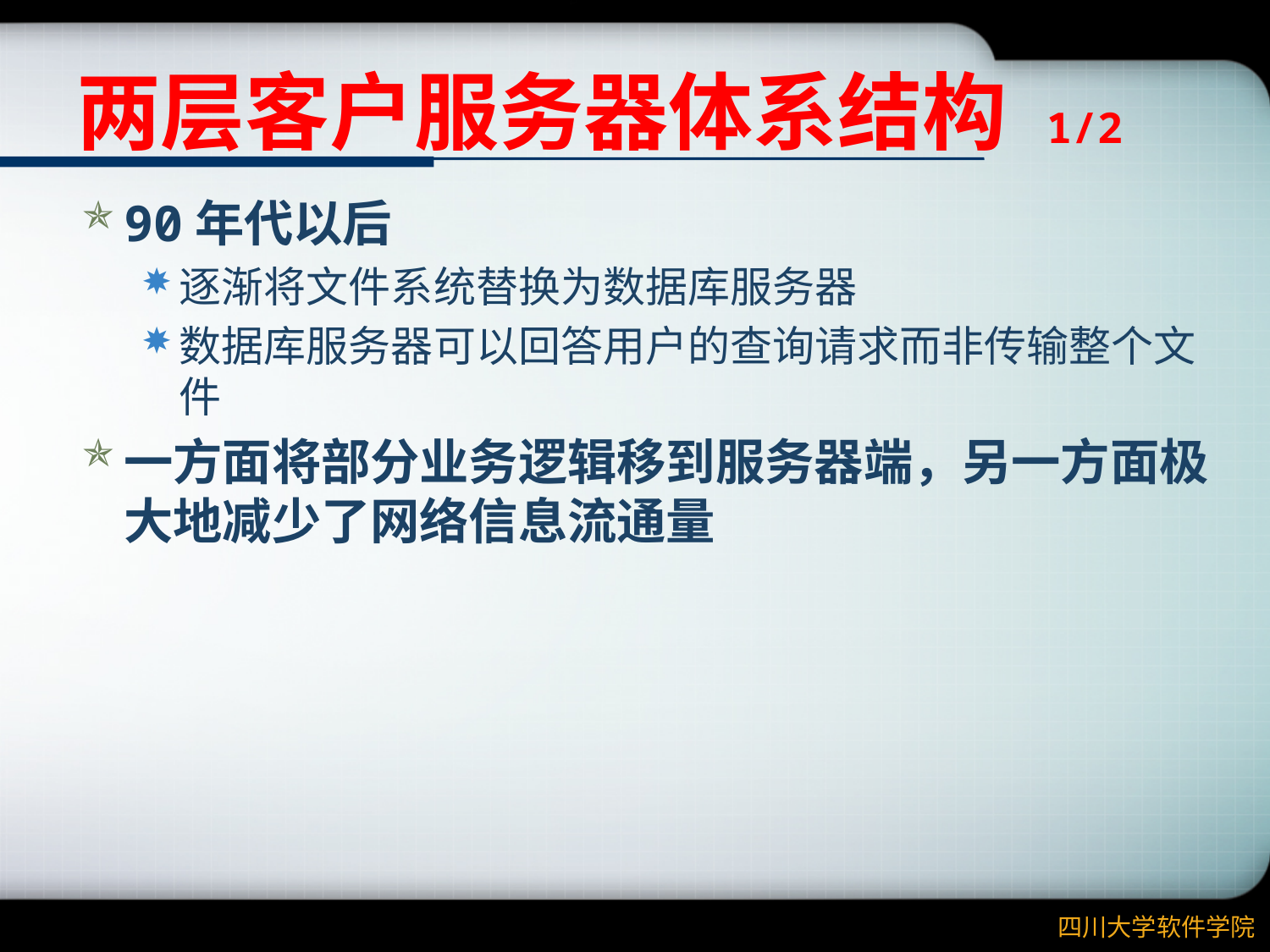

# 两层客户服务器体系结构 1/2
90年代以后
逐渐将文件系统替换为数据库服务器
数据库服务器可以回答用户的查询请求而非传输整个文件
一方面将部分业务逻辑移到服务器端，另一方面极大地减少了网络信息流通量